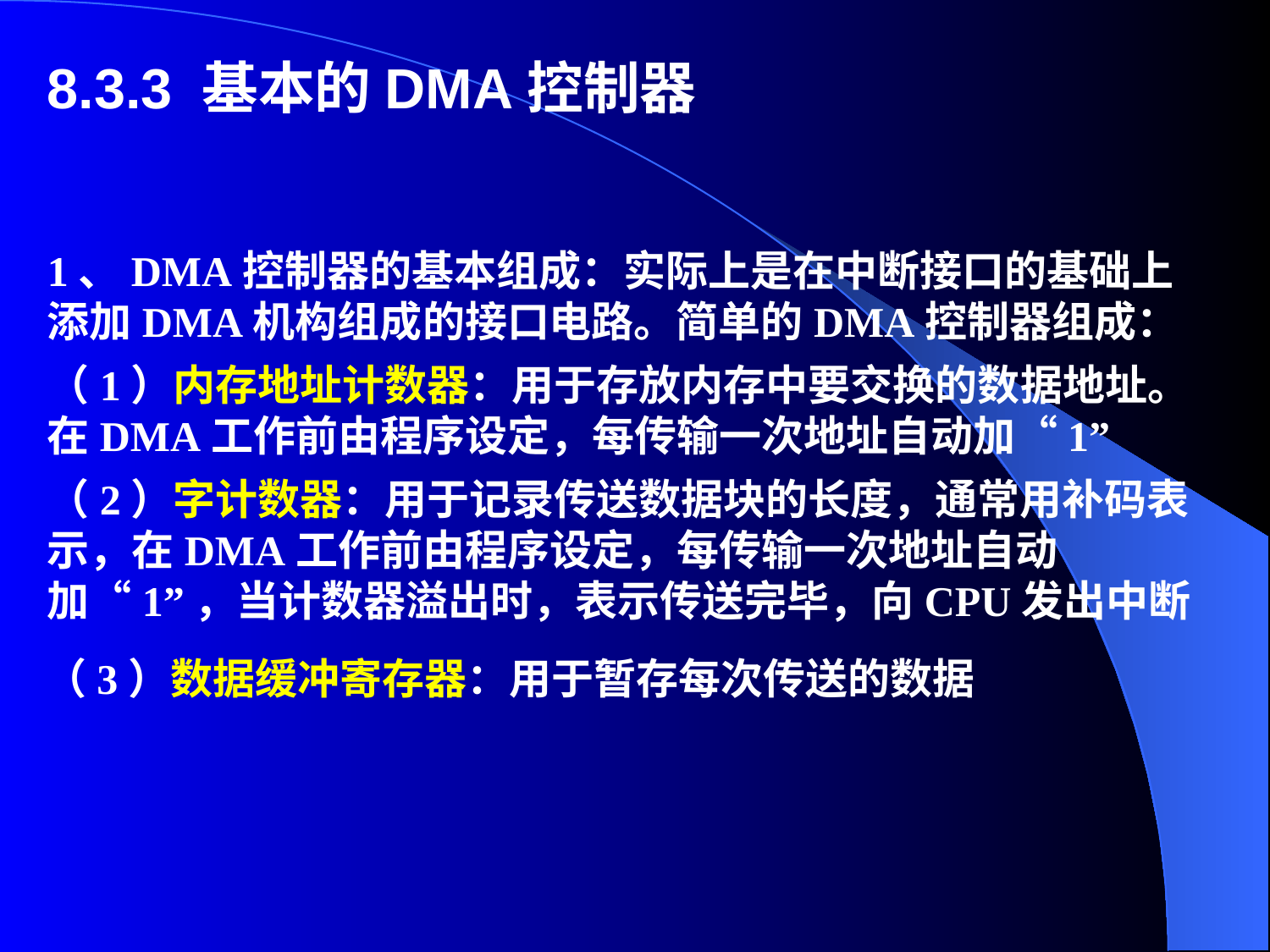

8.3.3 基本的DMA控制器
1、DMA控制器的基本组成：实际上是在中断接口的基础上添加DMA机构组成的接口电路。简单的DMA控制器组成：
（1）内存地址计数器：用于存放内存中要交换的数据地址。在DMA工作前由程序设定，每传输一次地址自动加“1”
（2）字计数器：用于记录传送数据块的长度，通常用补码表示，在DMA工作前由程序设定，每传输一次地址自动加“1”，当计数器溢出时，表示传送完毕，向CPU发出中断

（3）数据缓冲寄存器：用于暂存每次传送的数据